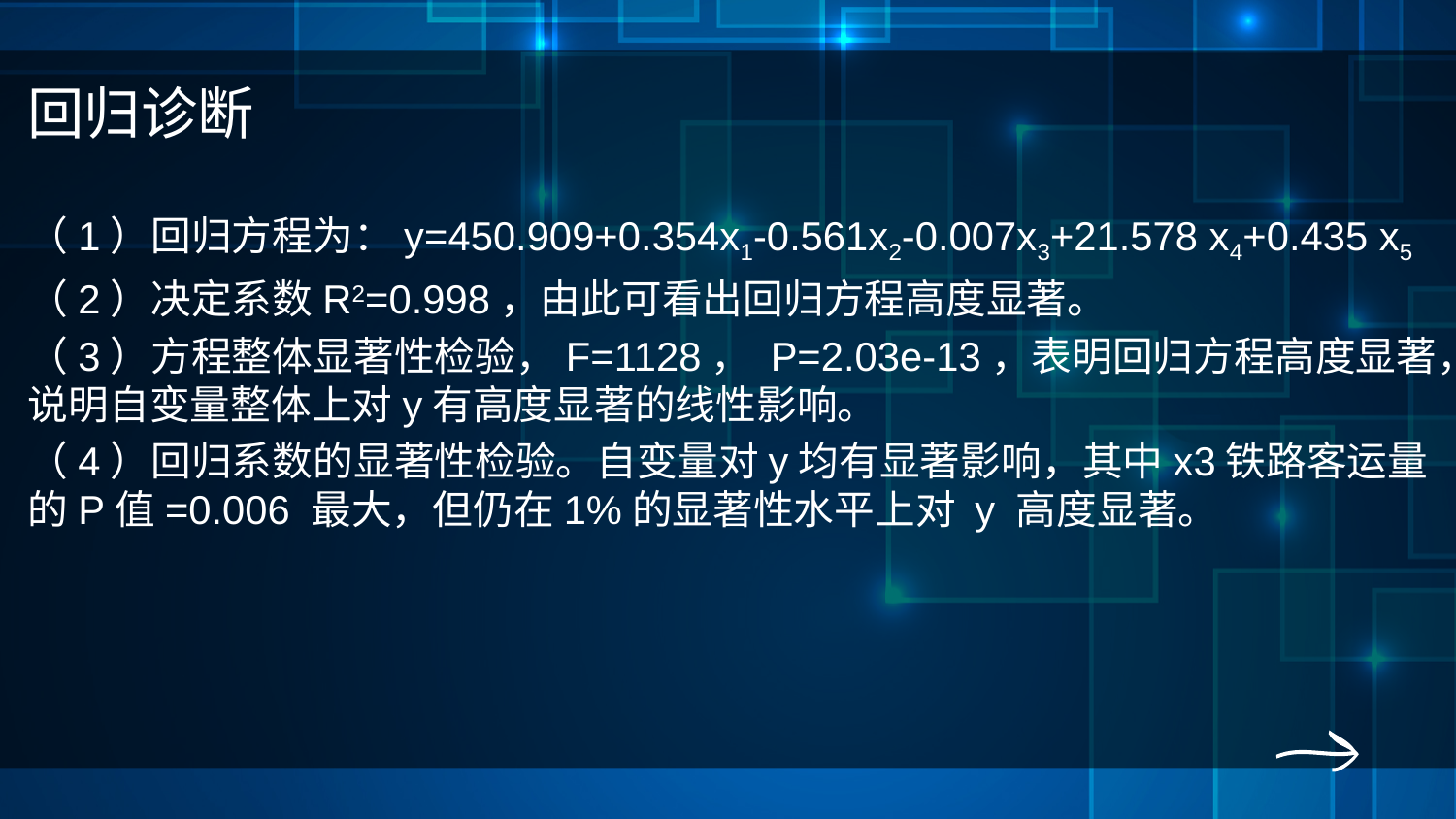

回归诊断

（1）回归方程为：y=450.909+0.354x1-0.561x2-0.007x3+21.578 x4+0.435 x5
（2）决定系数R2=0.998，由此可看出回归方程高度显著。
（3）方程整体显著性检验，F=1128， P=2.03e-13，表明回归方程高度显著，说明自变量整体上对y有高度显著的线性影响。
（4）回归系数的显著性检验。自变量对y均有显著影响，其中x3铁路客运量的P值=0.006 最大，但仍在1%的显著性水平上对 y 高度显著。